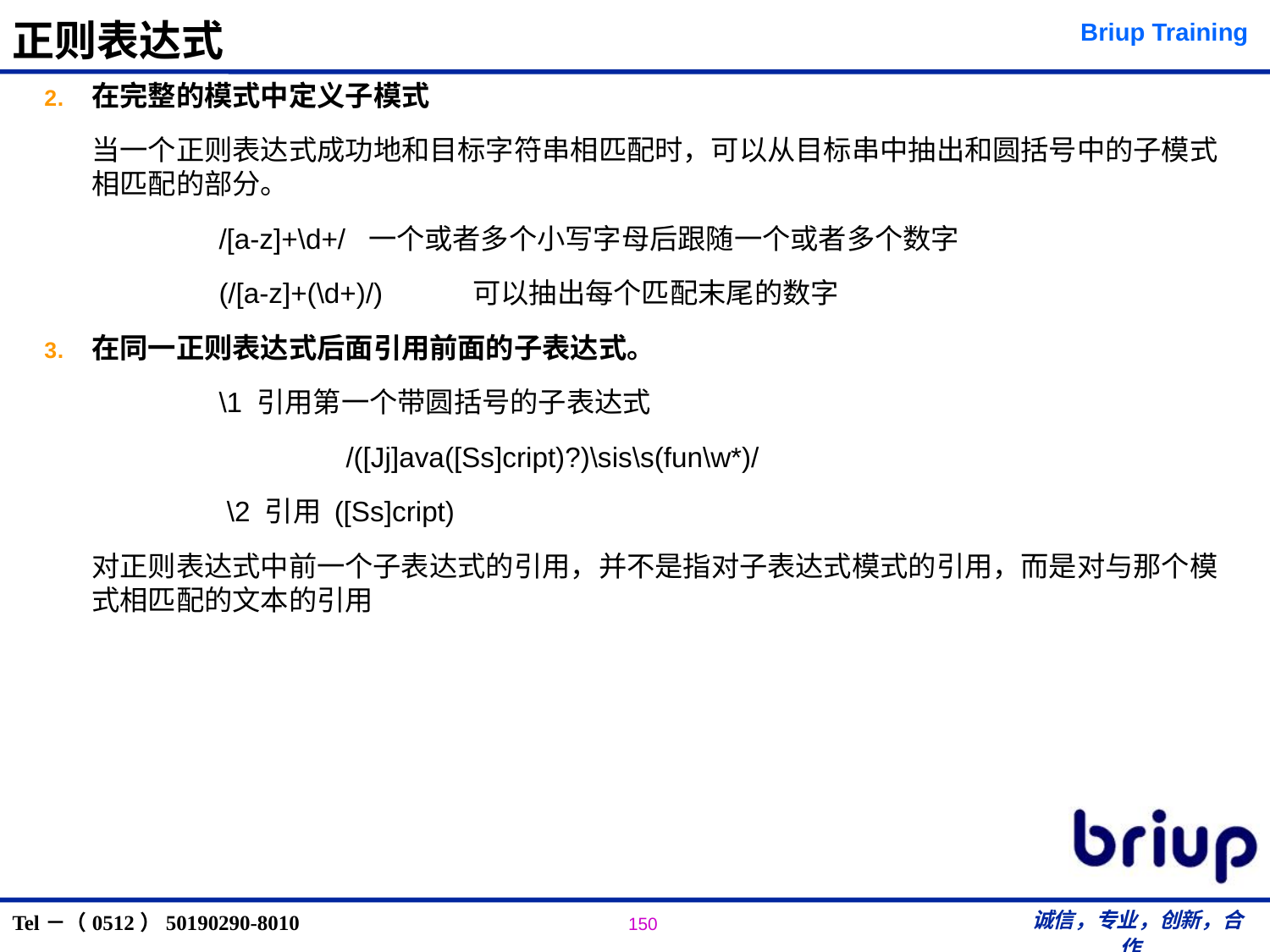

# 正则表达式
在完整的模式中定义子模式
	当一个正则表达式成功地和目标字符串相匹配时，可以从目标串中抽出和圆括号中的子模式相匹配的部分。
		/[a-z]+\d+/  一个或者多个小写字母后跟随一个或者多个数字
		(/[a-z]+(\d+)/)	可以抽出每个匹配末尾的数字
在同一正则表达式后面引用前面的子表达式。
		\1 引用第一个带圆括号的子表达式
			/([Jj]ava([Ss]cript)?)\sis\s(fun\w*)/
		 \2 引用 ([Ss]cript)
	对正则表达式中前一个子表达式的引用，并不是指对子表达式模式的引用，而是对与那个模式相匹配的文本的引用